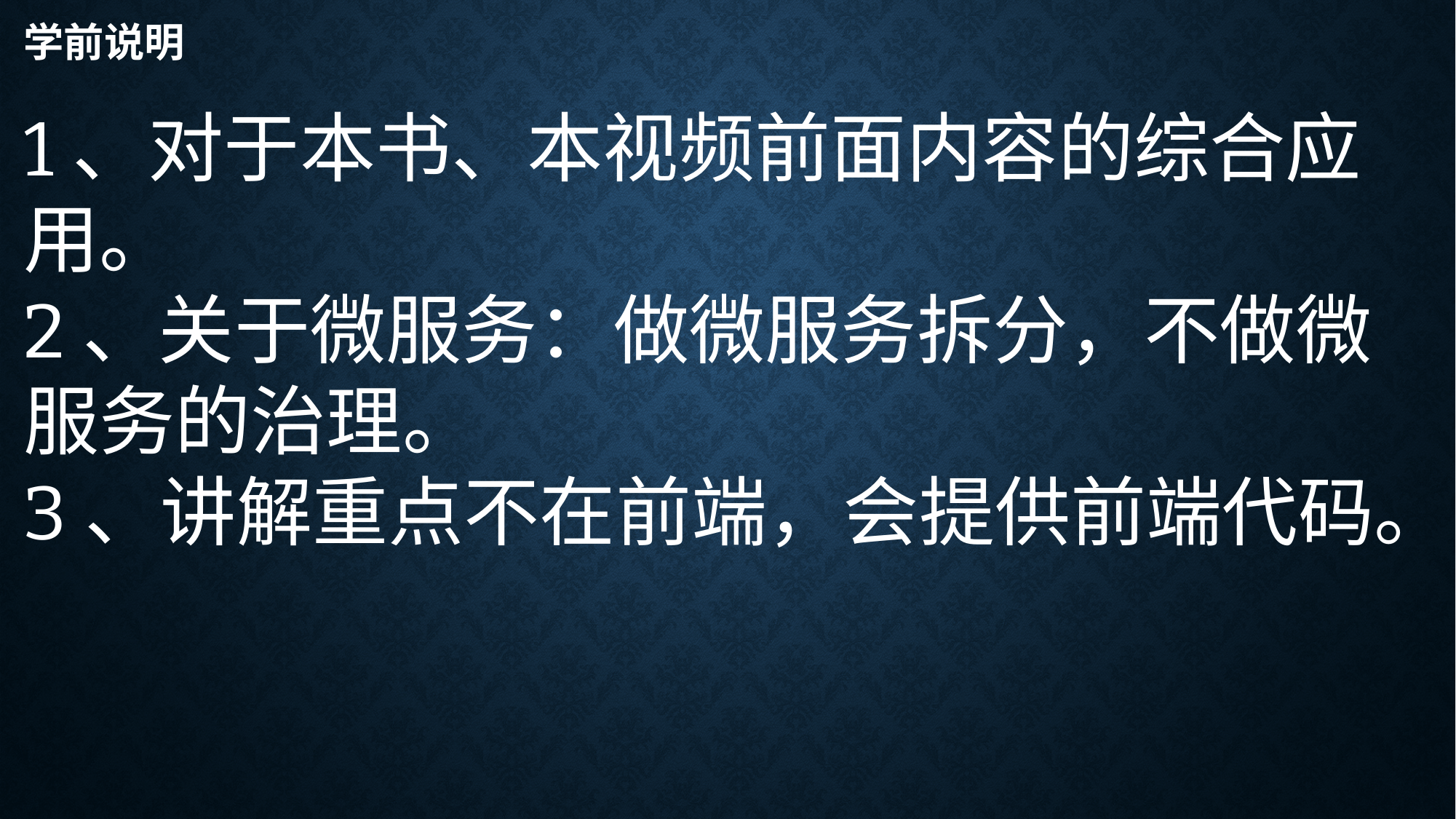

# 学前说明
1、对于本书、本视频前面内容的综合应用。
2、关于微服务：做微服务拆分，不做微服务的治理。
3、讲解重点不在前端，会提供前端代码。